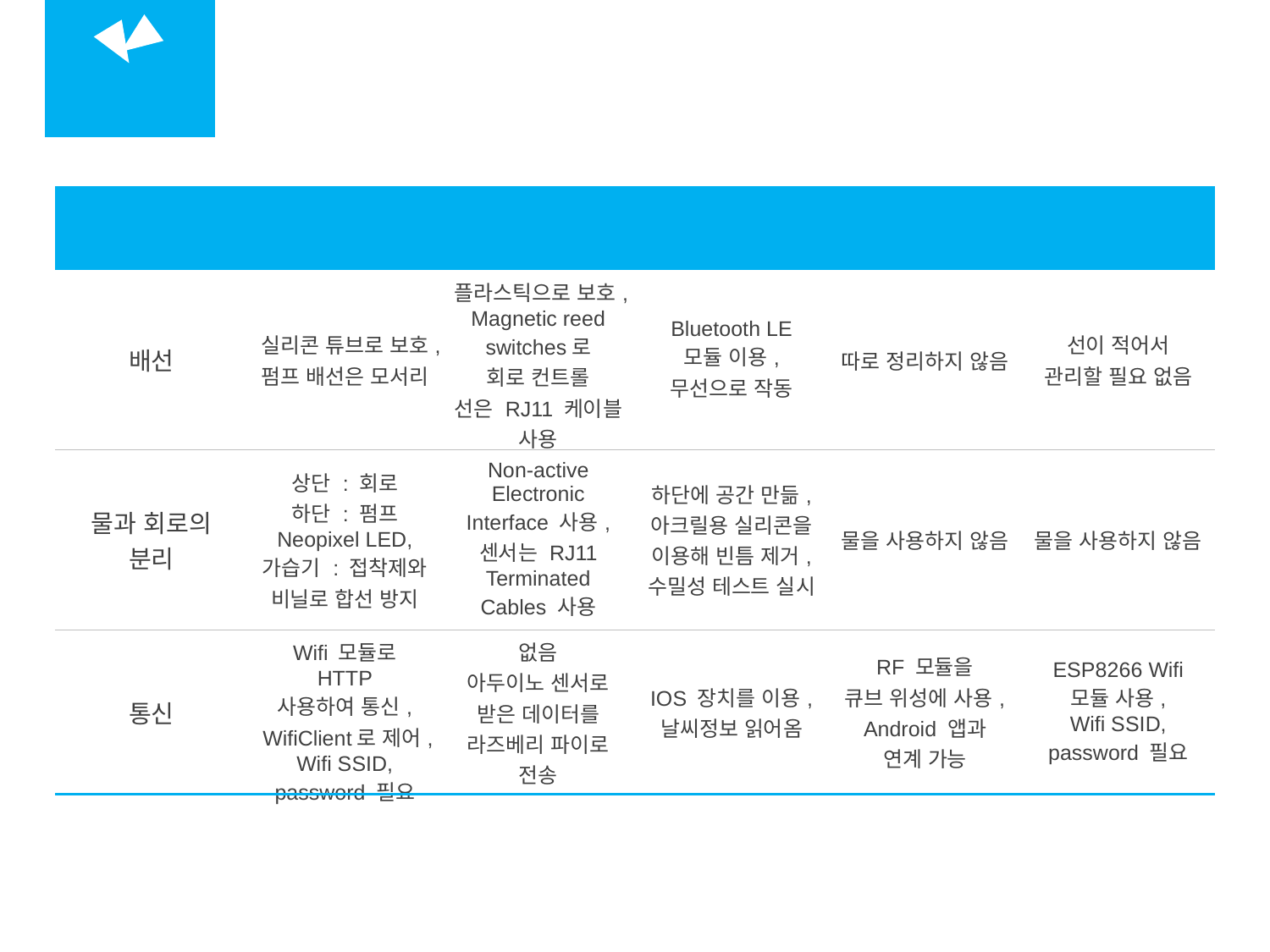

ALL
| 조사 내용 | 웨더 큐브 | Weather station | Tempescope | Weather Forecasting | 날씨 위젯 |
| --- | --- | --- | --- | --- | --- |
| 배선 | 실리콘 튜브로 보호, 펌프 배선은 모서리 | 플라스틱으로 보호, Magnetic reed switches로 회로 컨트롤 선은 RJ11 케이블 사용 | Bluetooth LE 모듈 이용, 무선으로 작동 | 따로 정리하지 않음 | 선이 적어서 관리할 필요 없음 |
| 물과 회로의 분리 | 상단 : 회로 하단 : 펌프 Neopixel LED, 가습기 : 접착제와 비닐로 합선 방지 | Non-active Electronic Interface 사용, 센서는 RJ11 Terminated Cables 사용 | 하단에 공간 만듦, 아크릴용 실리콘을 이용해 빈틈 제거, 수밀성 테스트 실시 | 물을 사용하지 않음 | 물을 사용하지 않음 |
| 통신 | Wifi 모듈로 HTTP 사용하여 통신, WifiClient로 제어, Wifi SSID, password 필요 | 없음 아두이노 센서로 받은 데이터를 라즈베리 파이로 전송 | IOS 장치를 이용, 날씨정보 읽어옴 | RF 모듈을 큐브 위성에 사용, Android 앱과 연계 가능 | ESP8266 Wifi 모듈 사용, Wifi SSID, password 필요 |